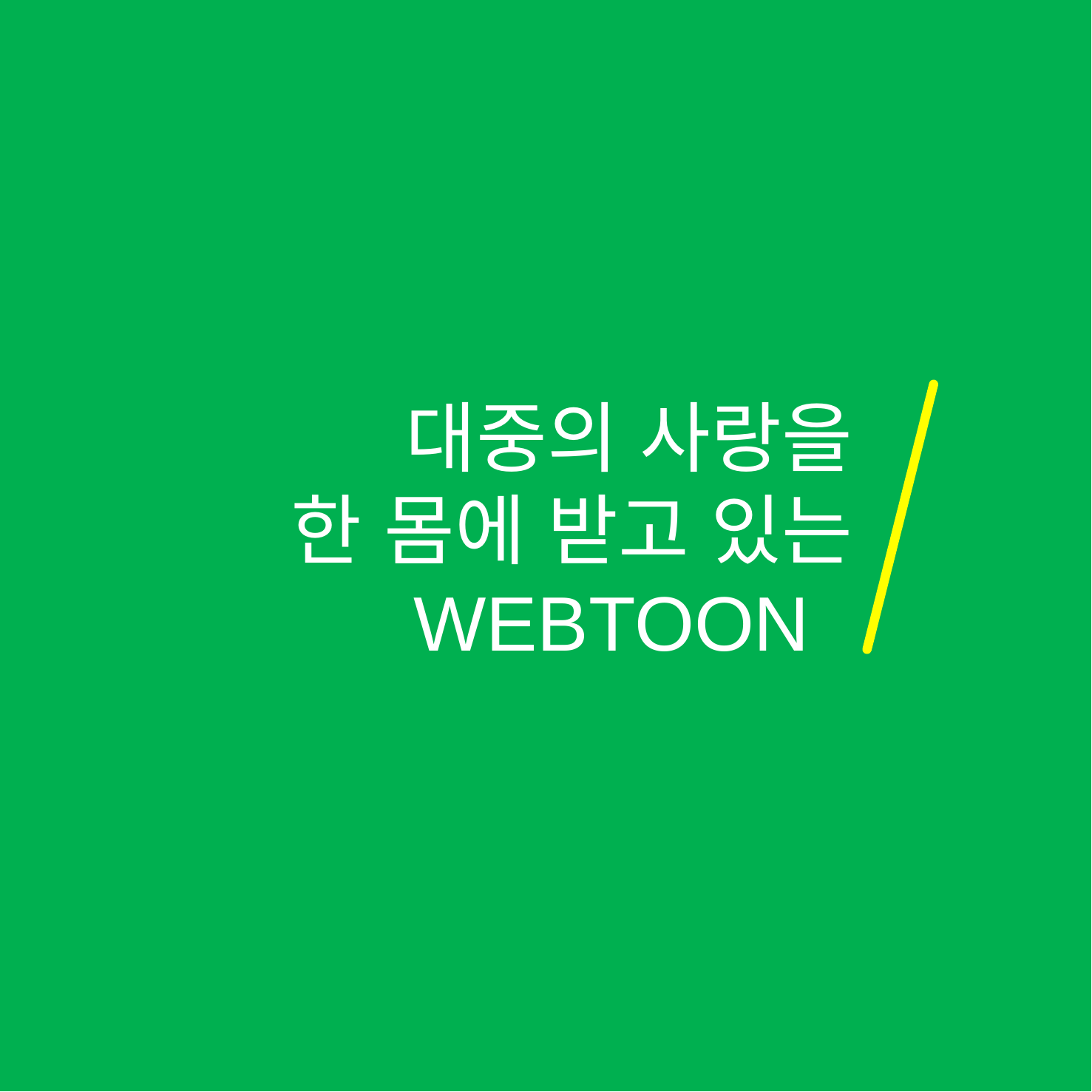

대중의 사랑을
한 몸에 받고 있는 WEBTOON